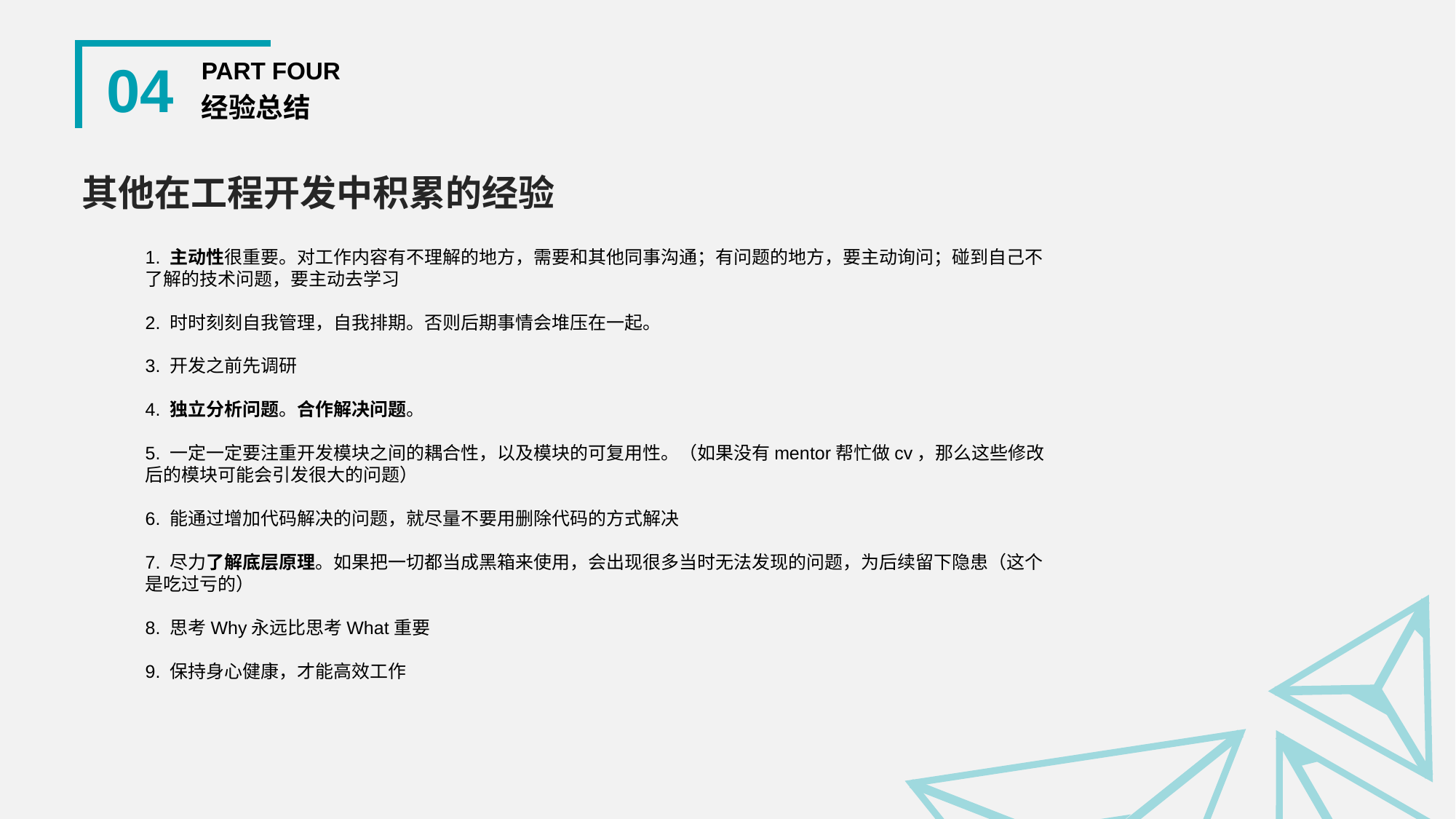

04
PART FOUR
经验总结
其他在工程开发中积累的经验
1. 主动性很重要。对工作内容有不理解的地方，需要和其他同事沟通；有问题的地方，要主动询问；碰到自己不了解的技术问题，要主动去学习

2. 时时刻刻自我管理，自我排期。否则后期事情会堆压在一起。

3. 开发之前先调研

4. 独立分析问题。合作解决问题。

5. 一定一定要注重开发模块之间的耦合性，以及模块的可复用性。（如果没有mentor帮忙做cv，那么这些修改后的模块可能会引发很大的问题）

6. 能通过增加代码解决的问题，就尽量不要用删除代码的方式解决

7. 尽力了解底层原理。如果把一切都当成黑箱来使用，会出现很多当时无法发现的问题，为后续留下隐患（这个是吃过亏的）

8. 思考Why永远比思考What重要

9. 保持身心健康，才能高效工作